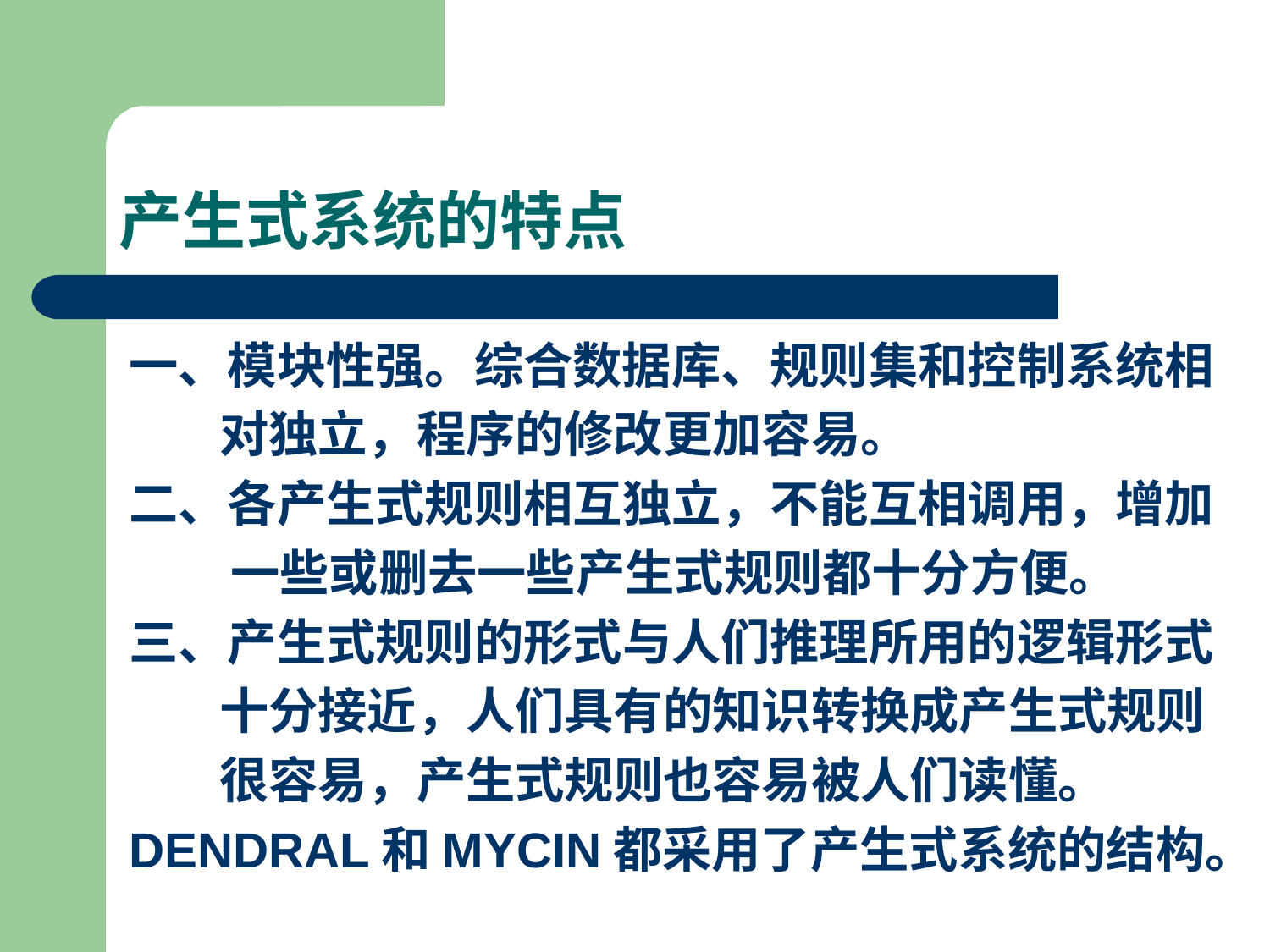

# 产生式系统的特点
一、模块性强。综合数据库、规则集和控制系统相
       对独立，程序的修改更加容易。
二、各产生式规则相互独立，不能互相调用，增加
        一些或删去一些产生式规则都十分方便。
三、产生式规则的形式与人们推理所用的逻辑形式
       十分接近，人们具有的知识转换成产生式规则
       很容易，产生式规则也容易被人们读懂。
DENDRAL和MYCIN都采用了产生式系统的结构。
14